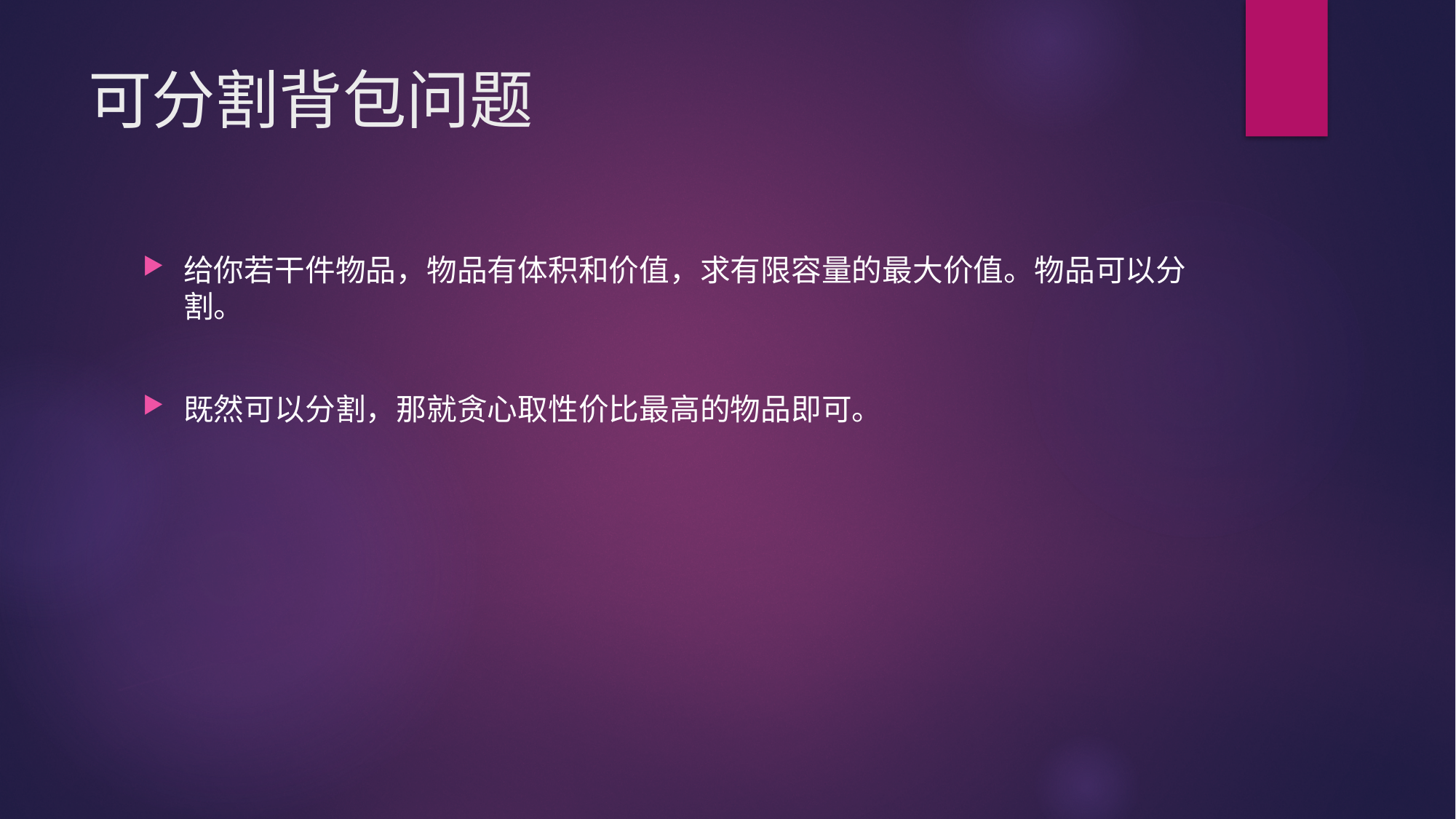

# 可分割背包问题
给你若干件物品，物品有体积和价值，求有限容量的最大价值。物品可以分割。

既然可以分割，那就贪心取性价比最高的物品即可。